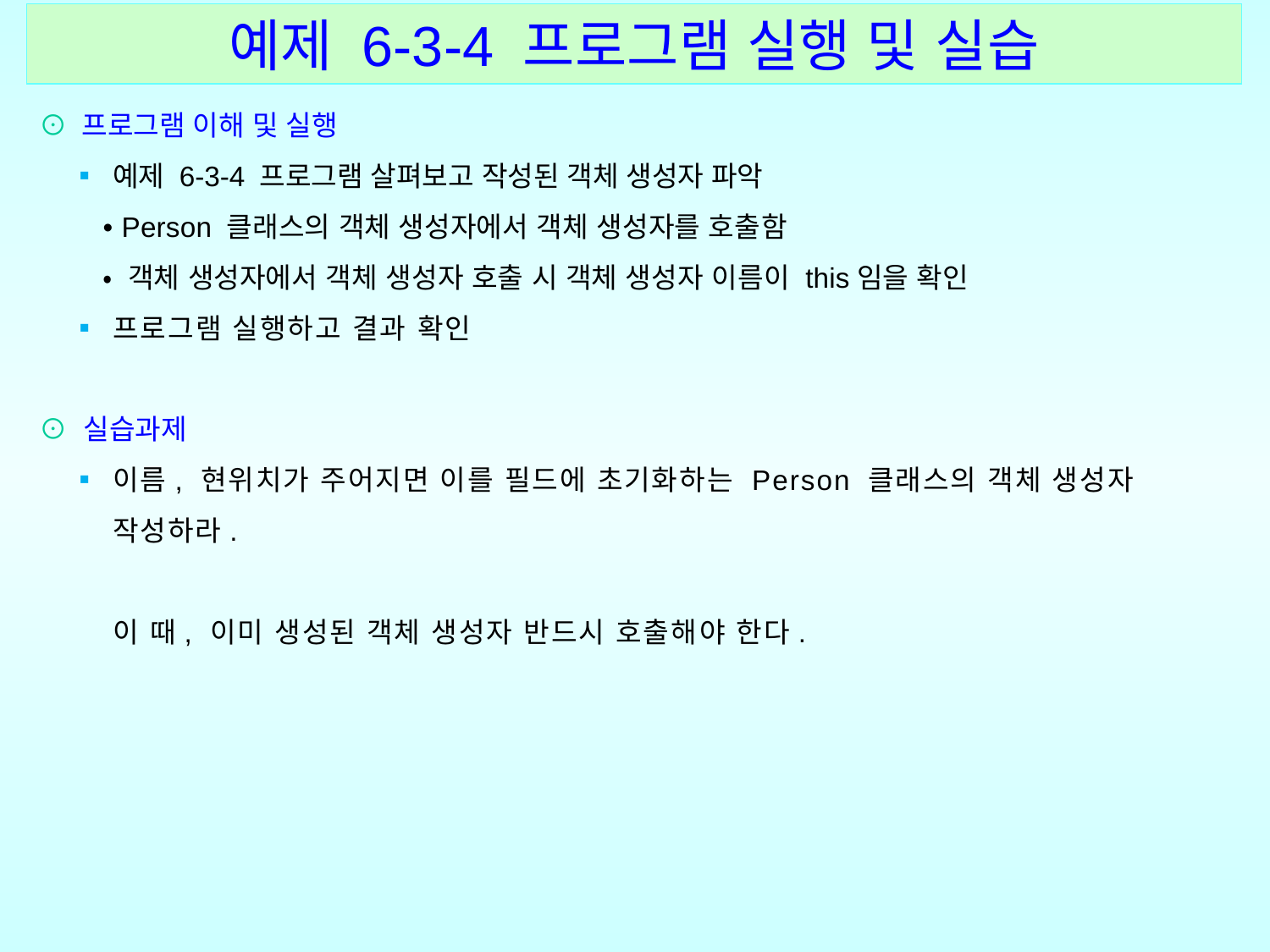

예제 6-3-4 프로그램 실행 및 실습
⊙ 프로그램 이해 및 실행
    ▪ 예제 6-3-4 프로그램 살펴보고 작성된 객체 생성자 파악
        • Person 클래스의 객체 생성자에서 객체 생성자를 호출함
        • 객체 생성자에서 객체 생성자 호출 시 객체 생성자 이름이 this임을 확인
    ▪ 프로그램 실행하고 결과 확인

⊙ 실습과제
    ▪ 이름, 현위치가 주어지면 이를 필드에 초기화하는 Person 클래스의 객체 생성자
       작성하라.

       이 때, 이미 생성된 객체 생성자 반드시 호출해야 한다.